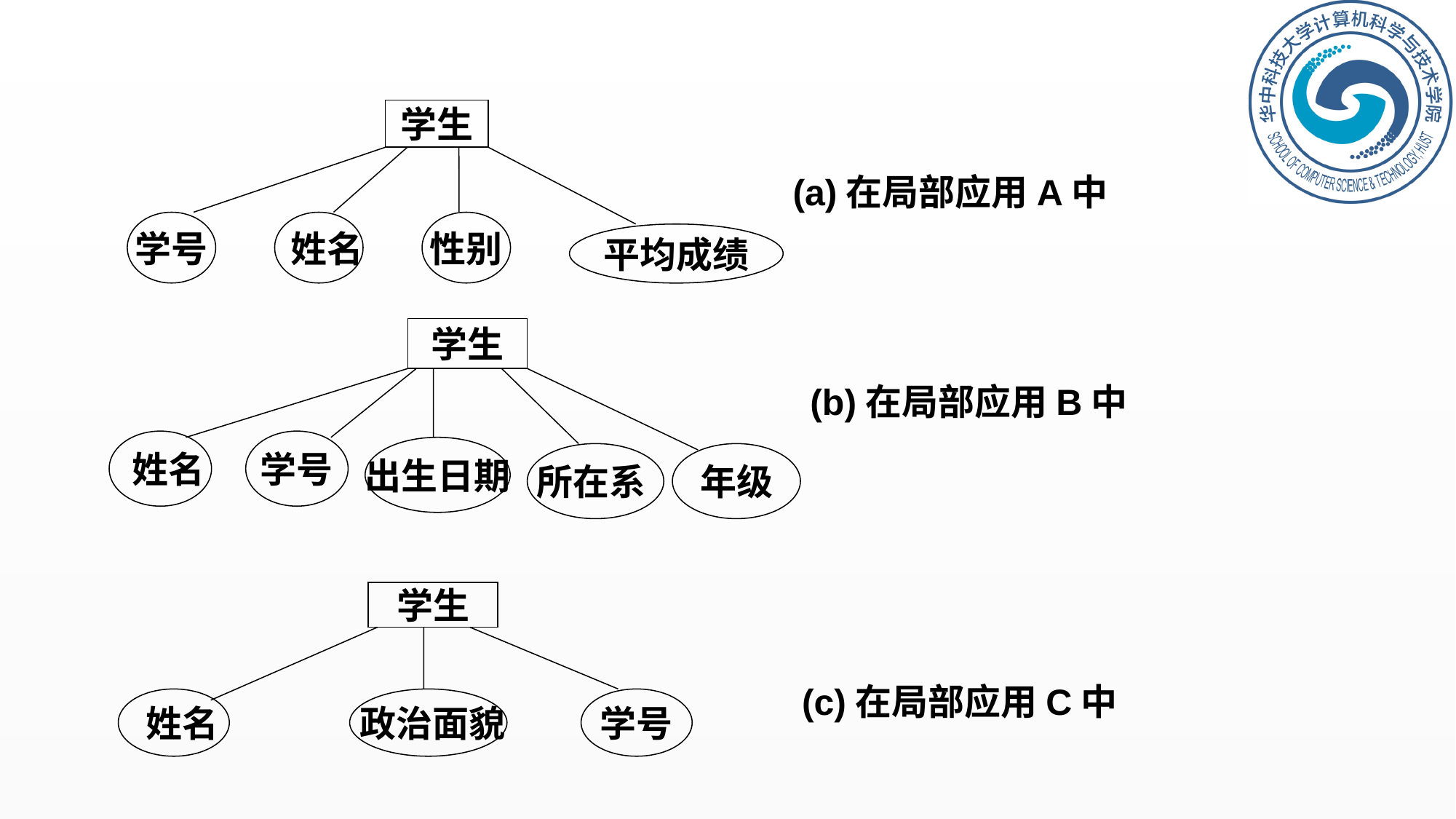

学生

学号
 姓名
性别
平均成绩
(a)在局部应用A中
学生

 姓名
学号
出生日期
所在系
年级
(b)在局部应用B中
学生

 姓名
 政治面貌
学号
(c)在局部应用C中